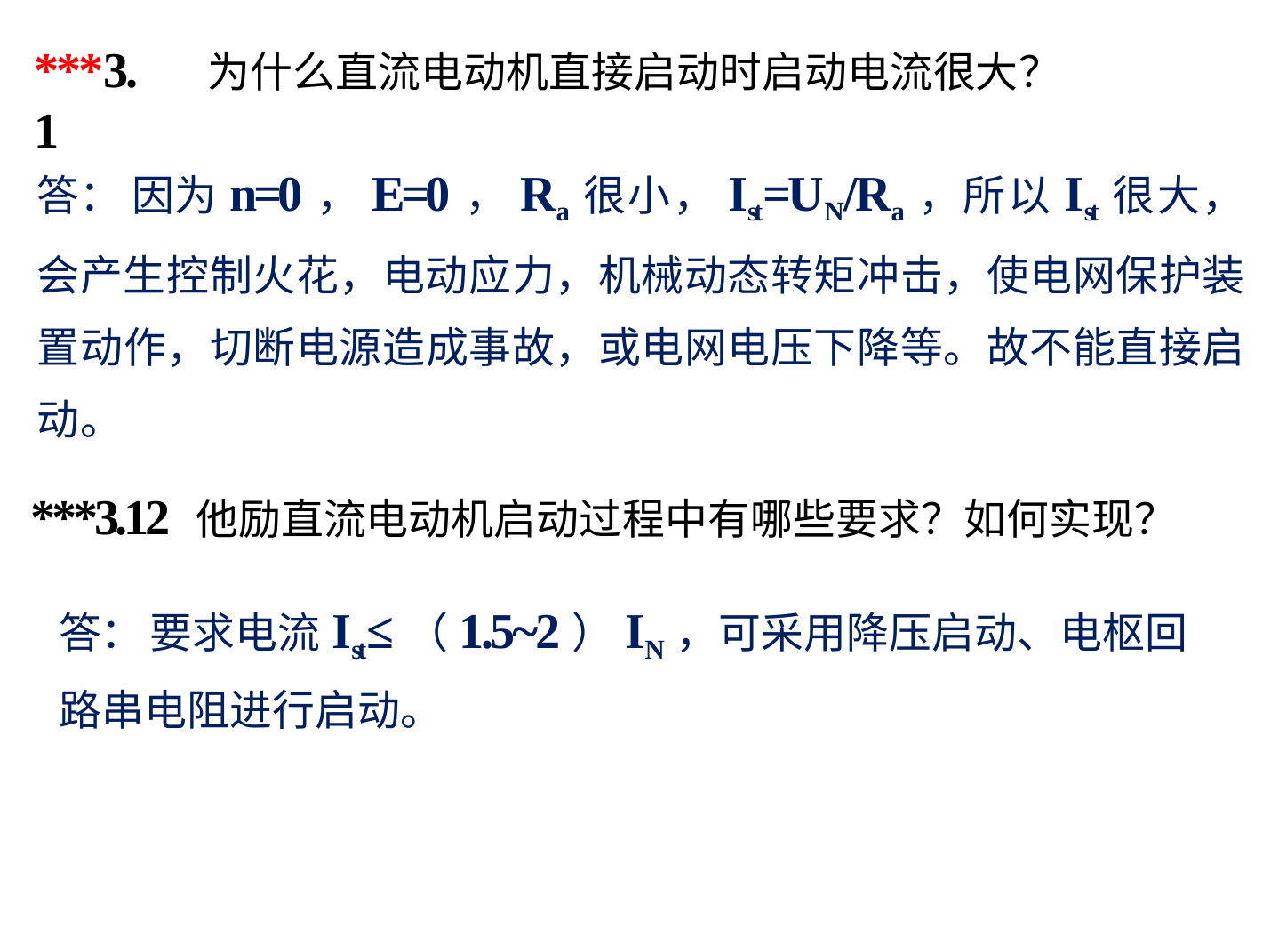

# ***3. 1
为什么直流电动机直接启动时启动电流很大？
答： 因为n=0，E=0，Ra很小，Ist=UN/Ra，所以Ist很大，会产生控制火花，电动应力，机械动态转矩冲击，使电网保护装置动作，切断电源造成事故，或电网电压下降等。故不能直接启动。

***3.12 他励直流电动机启动过程中有哪些要求？如何实现？
答： 要求电流Ist≤（1.5~2）IN，可采用降压启动、电枢回路串电阻进行启动。